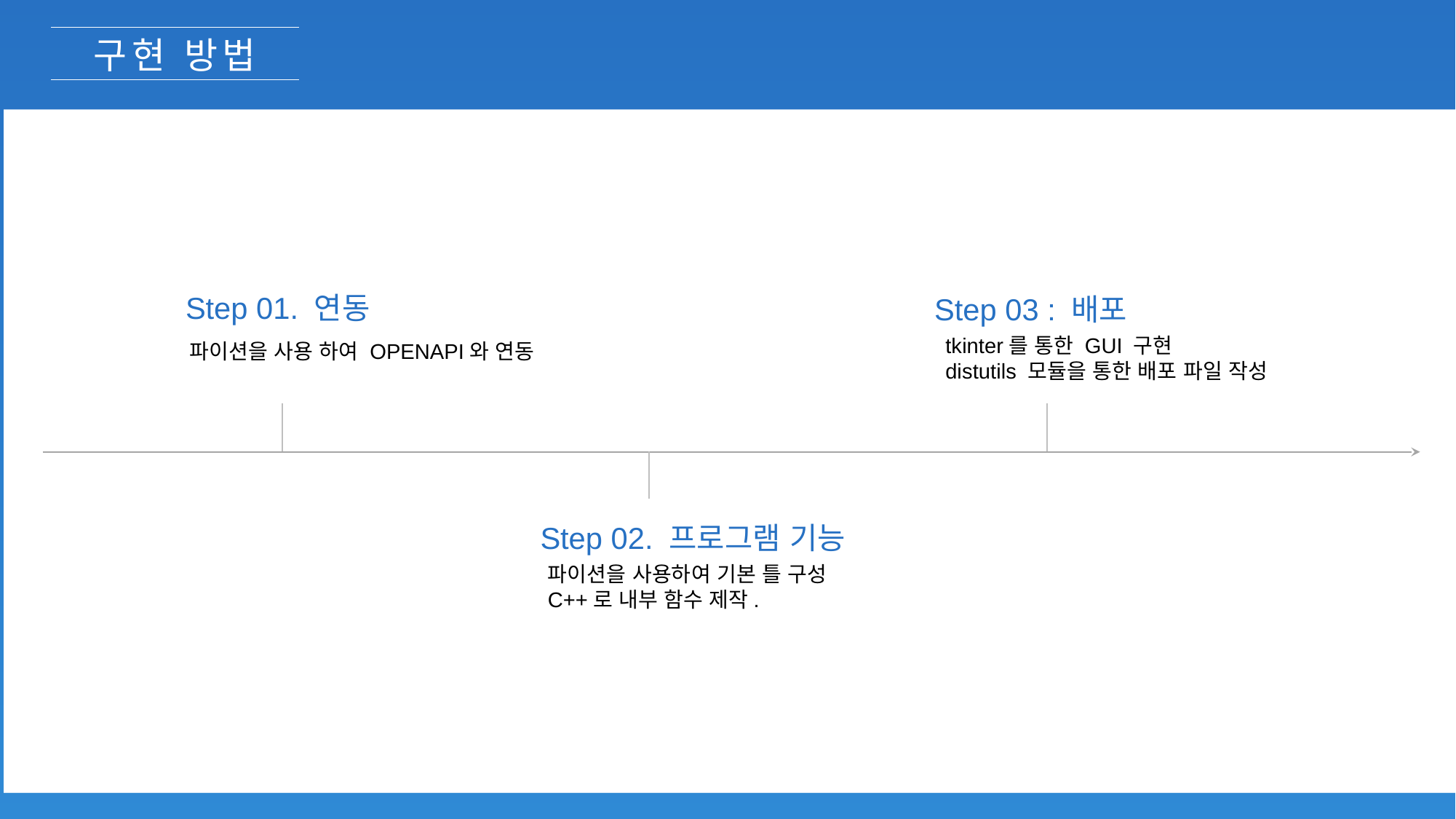

구현 방법

Step 01. 연동
Step 03 : 배포
tkinter를 통한 GUI 구현
distutils 모듈을 통한 배포 파일 작성
파이션을 사용 하여 OPENAPI와 연동
Step 02. 프로그램 기능
파이션을 사용하여 기본 틀 구성
C++로 내부 함수 제작.